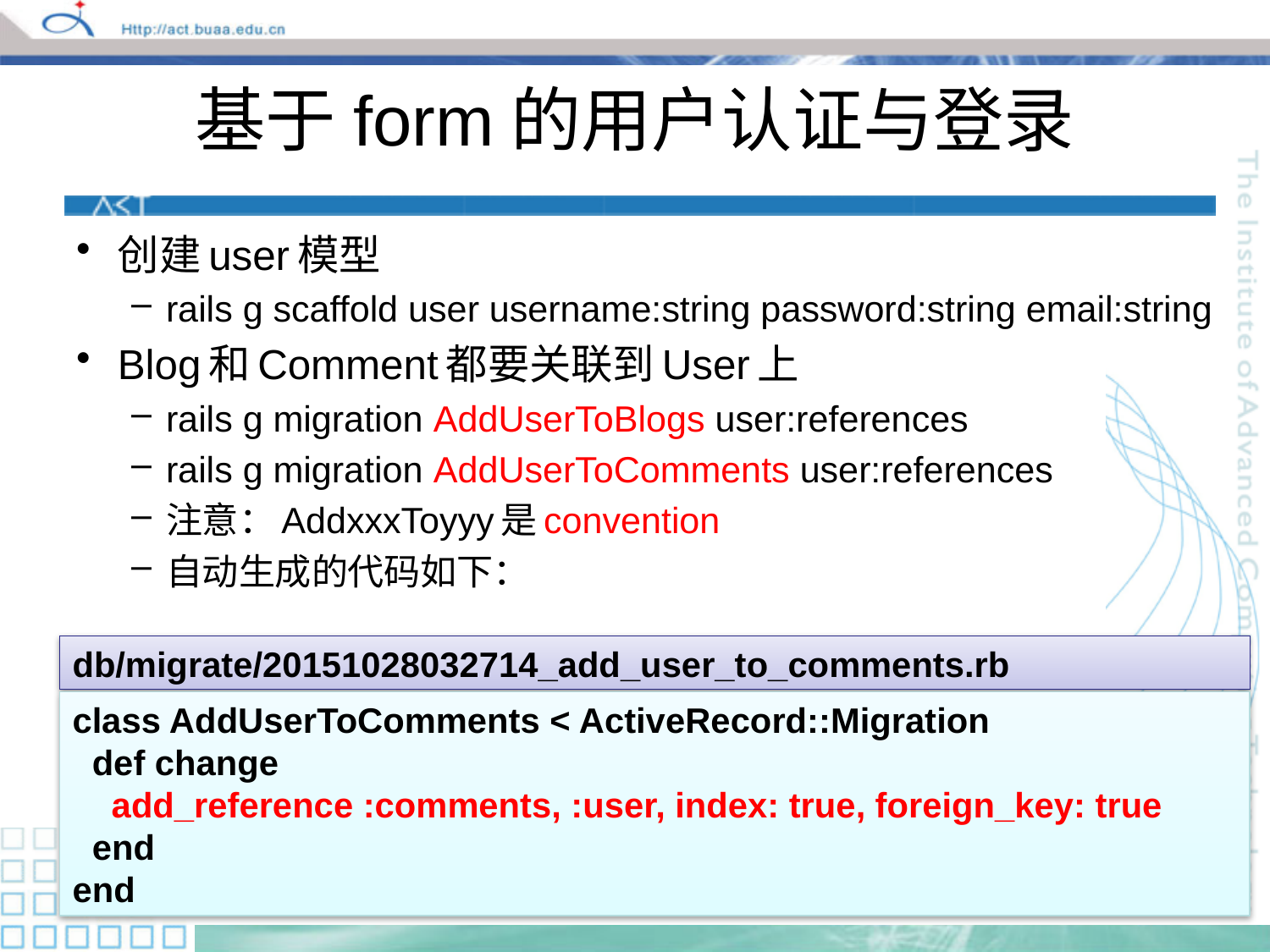

# 基于form的用户认证与登录
创建user模型
rails g scaffold user username:string password:string email:string
Blog和Comment都要关联到User上
rails g migration AddUserToBlogs user:references
rails g migration AddUserToComments user:references
注意：AddxxxToyyy是convention
自动生成的代码如下：
db/migrate/20151028032714_add_user_to_comments.rb
class AddUserToComments < ActiveRecord::Migration
  def change
    add_reference :comments, :user, index: true, foreign_key: true
  end
end